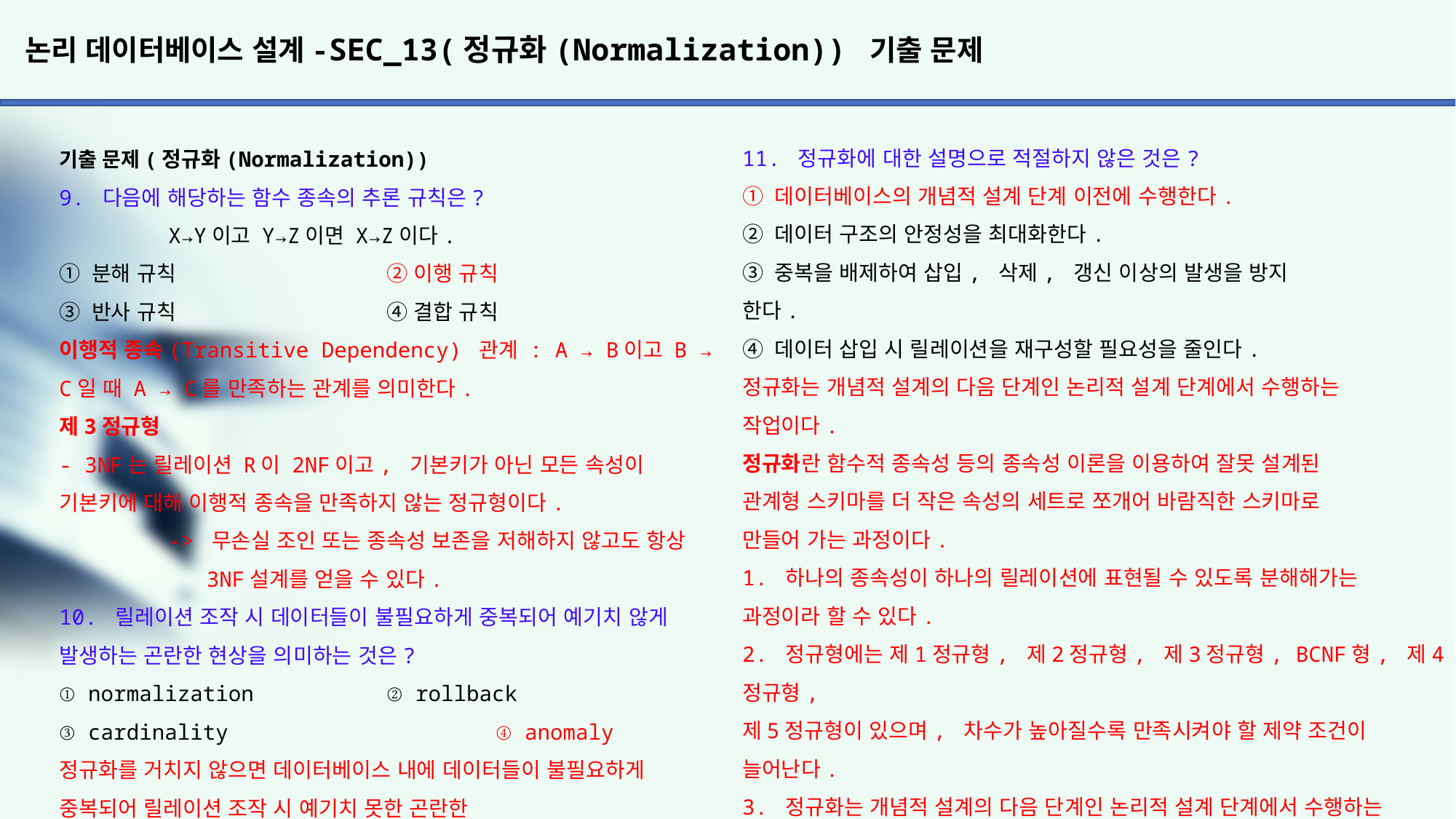

# 논리 데이터베이스 설계-SEC_13(정규화(Normalization)) 기출 문제
11. 정규화에 대한 설명으로 적절하지 않은 것은?
① 데이터베이스의 개념적 설계 단계 이전에 수행한다.
② 데이터 구조의 안정성을 최대화한다.
③ 중복을 배제하여 삽입, 삭제, 갱신 이상의 발생을 방지
한다.
④ 데이터 삽입 시 릴레이션을 재구성할 필요성을 줄인다.
정규화는 개념적 설계의 다음 단계인 논리적 설계 단계에서 수행하는
작업이다.
정규화란 함수적 종속성 등의 종속성 이론을 이용하여 잘못 설계된
관계형 스키마를 더 작은 속성의 세트로 쪼개어 바람직한 스키마로
만들어 가는 과정이다.
1. 하나의 종속성이 하나의 릴레이션에 표현될 수 있도록 분해해가는
과정이라 할 수 있다.
2. 정규형에는 제1정규형, 제2정규형, 제3정규형, BCNF형, 제4정규형,
제5정규형이 있으며, 차수가 높아질수록 만족시켜야 할 제약 조건이
늘어난다.
3. 정규화는 개념적 설계의 다음 단계인 논리적 설계 단계에서 수행하는 작업이다.
4. 정규화는 논리적 처리 및 품질에 큰 영향을 미친다.
5. 정규화된 데이터 모델은 일관성, 정확성, 단순성, 비중복성, 안정성
등을 보장한다.
6. 정규화 수준이 높을수록 유연한 데이터 구축이 가능하고 데이터의
정확성이 높아지는 반면에 물리적 접근이 복잡하고 너무 많은 조인으로
인해 조회 성능이 저하된다.
12. 정규화에 대한 설명으로 옳지 않은 것은?
① 정규형에는 제 1정규형, 제 2정규형, 제 3정규형, BCNF형,
제4정규형 등이 있다.
② 릴레이션에 속한 모든 도메인이 원자값만으로 되어 있는 정규형은 제1정규형이다.
③ 제1정규형이 제2정규형이 되기 위해서는 기본키가 아닌 모든 속성이 기본키에 대하여 완전 함수적 종속을 만족해야 한다.
④ 결정자가 모두 후보키인 정규형은 제3정규형이다.
릴레이션 R에서 결정자가 모두 후보키(Candidate Key)인 정규형은
BCNF형이다.
기출 문제(정규화(Normalization))
9. 다음에 해당하는 함수 종속의 추론 규칙은?
	X→Y이고 Y→Z이면 X→Z이다.
① 분해 규칙		② 이행 규칙
③ 반사 규칙		④ 결합 규칙
이행적 종속(Transitive Dependency) 관계 : A → B이고 B → C일 때 A → C를 만족하는 관계를 의미한다.
제3정규형
- 3NF는 릴레이션 R이 2NF이고, 기본키가 아닌 모든 속성이 기본키에 대해 이행적 종속을 만족하지 않는 정규형이다.
	-> 무손실 조인 또는 종속성 보존을 저해하지 않고도 항상
	   3NF설계를 얻을 수 있다.
10. 릴레이션 조작 시 데이터들이 불필요하게 중복되어 예기치 않게 발생하는 곤란한 현상을 의미하는 것은?
① normalization		② rollback
③ cardinality			④ anomaly
정규화를 거치지 않으면 데이터베이스 내에 데이터들이 불필요하게 중복되어 릴레이션 조작 시 예기치 못한 곤란한
현상이 발생하는데, 이를 이상(Anomaly)이라 한다.